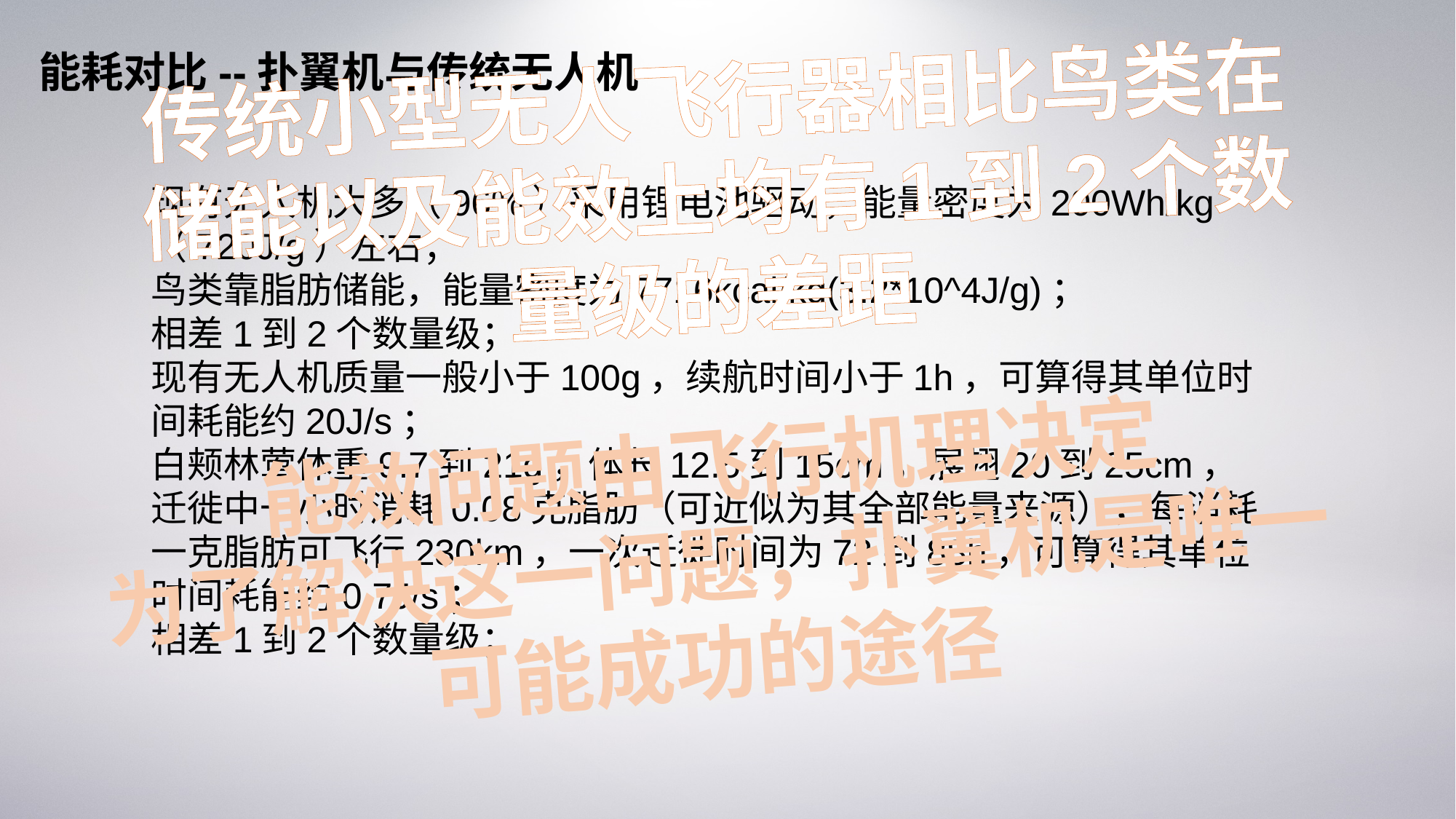

能耗对比--扑翼机与传统无人机
传统小型无人飞行器相比鸟类在储能以及能效上均有1到2个数量级的差距
现有无人机大多（96%）采用锂电池驱动，能量密度为200Wh/kg（720J/g）左右；
鸟类靠脂肪储能，能量密度为7716kcal/kg(3.2*10^4J/g)；
相差1到2个数量级；
现有无人机质量一般小于100g，续航时间小于1h，可算得其单位时间耗能约20J/s；
白颊林莺体重9.7到21g，体长12.5到15cm，展翅20到25cm，迁徙中一小时消耗0.08克脂肪（可近似为其全部能量来源），每消耗一克脂肪可飞行230km，一次迁徙时间为72到88h，可算得其单位时间耗能约0.7J/s；
相差1到2个数量级；
能效问题由飞行机理决定
为了解决这一问题，扑翼机是唯一可能成功的途径